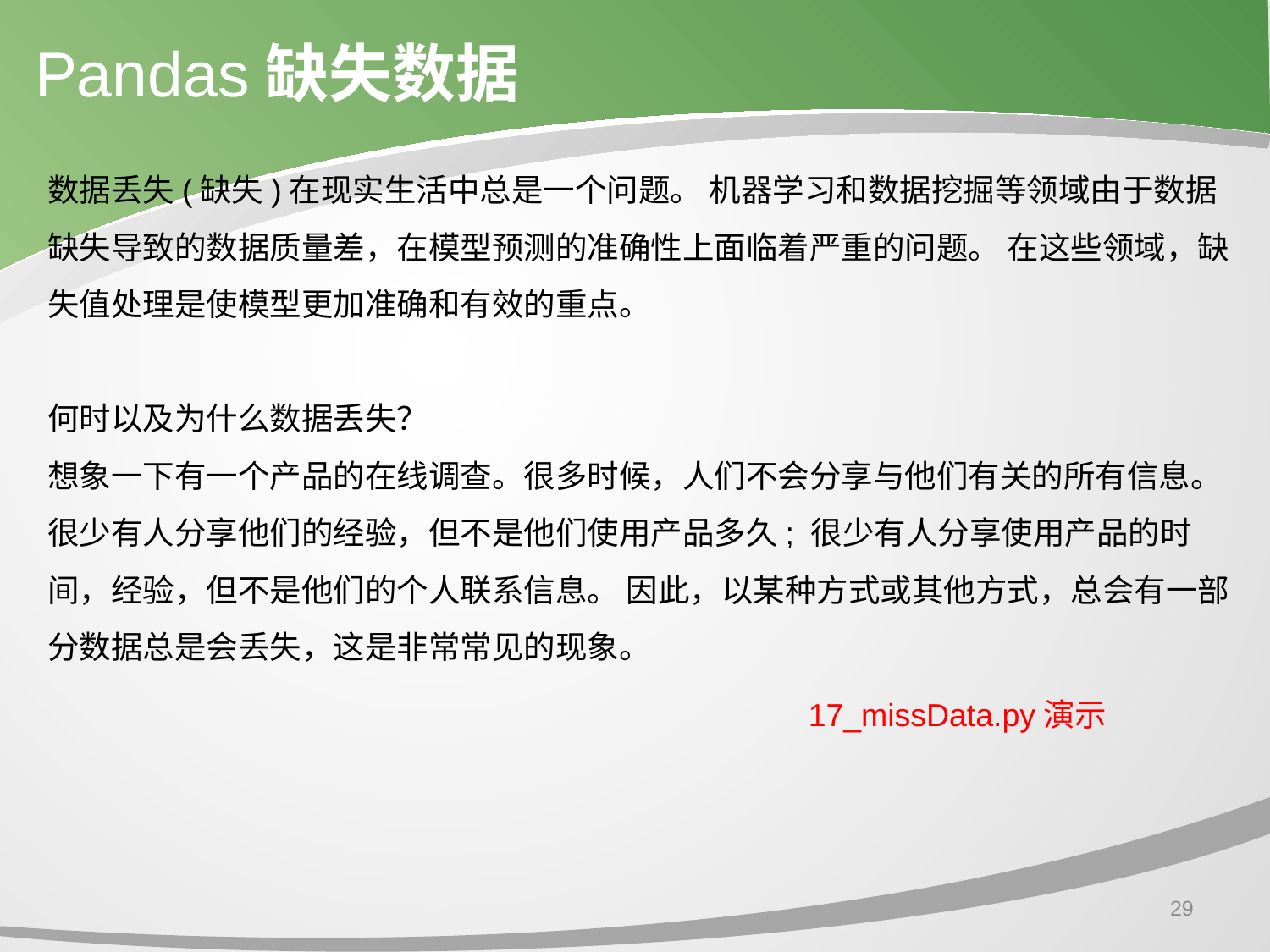

# Pandas缺失数据
数据丢失(缺失)在现实生活中总是一个问题。 机器学习和数据挖掘等领域由于数据缺失导致的数据质量差，在模型预测的准确性上面临着严重的问题。 在这些领域，缺失值处理是使模型更加准确和有效的重点。

何时以及为什么数据丢失？
想象一下有一个产品的在线调查。很多时候，人们不会分享与他们有关的所有信息。 很少有人分享他们的经验，但不是他们使用产品多久; 很少有人分享使用产品的时间，经验，但不是他们的个人联系信息。 因此，以某种方式或其他方式，总会有一部分数据总是会丢失，这是非常常见的现象。
17_missData.py演示
29